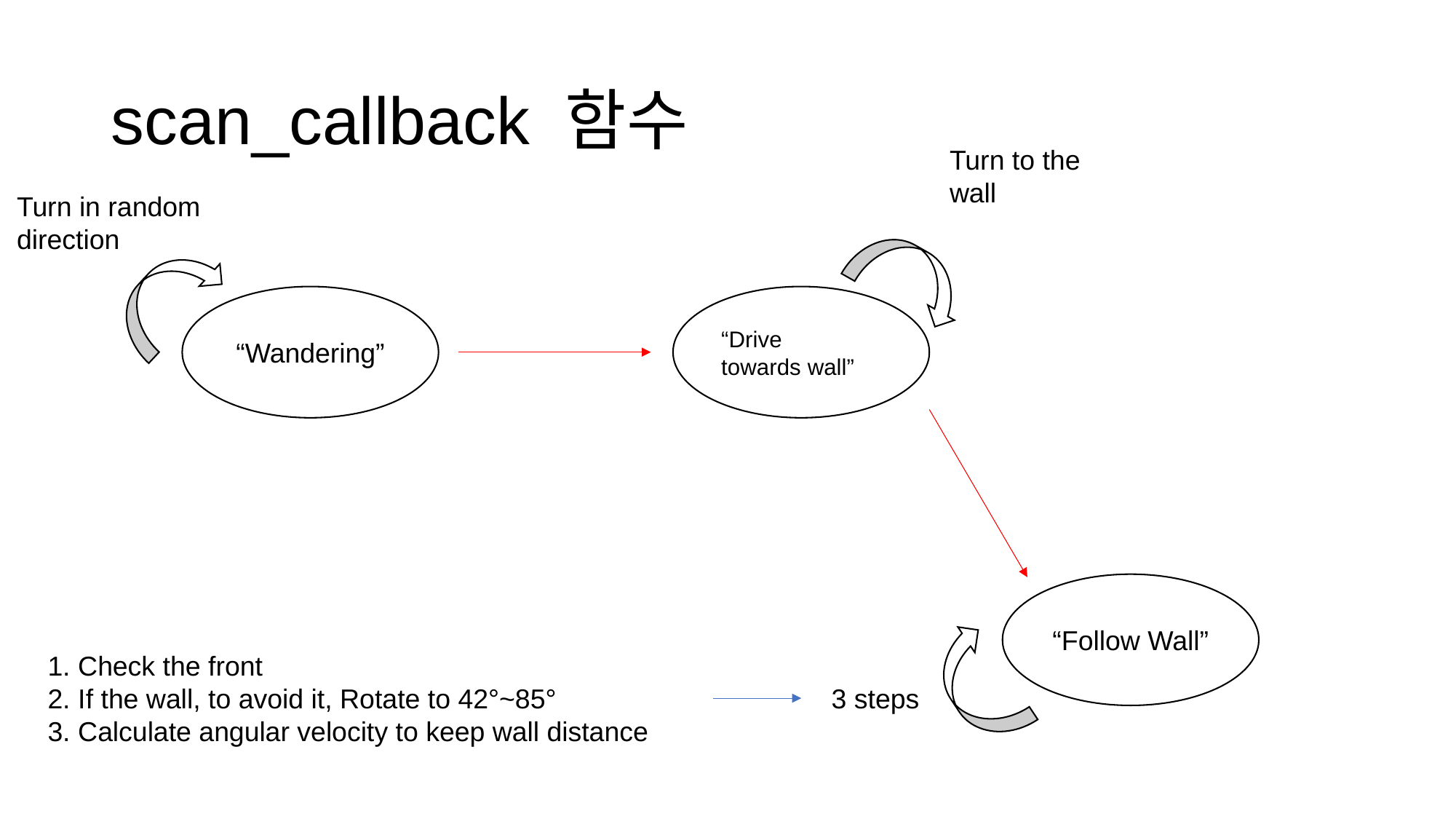

# scan_callback 함수
Turn to the wall
Turn in random direction

“Wandering”
“Drive
towards wall”
“Follow Wall”
1. Check the front
2. If the wall, to avoid it, Rotate to 42°~85°
3. Calculate angular velocity to keep wall distance

3 steps